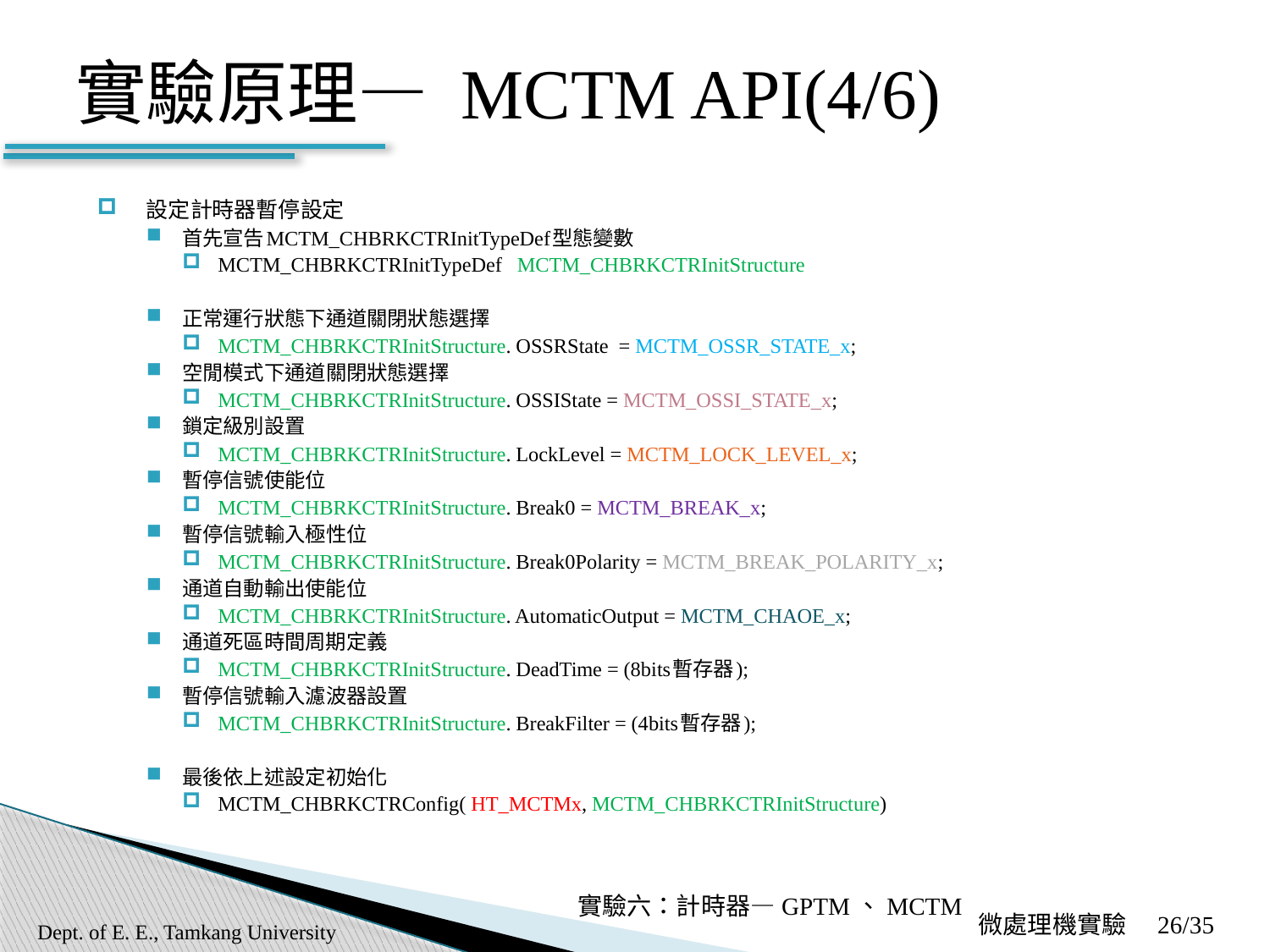

# 實驗原理— MCTM API(4/6)
設定計時器暫停設定
首先宣告MCTM_CHBRKCTRInitTypeDef型態變數
MCTM_CHBRKCTRInitTypeDef   MCTM_CHBRKCTRInitStructure

正常運行狀態下通道關閉狀態選擇
MCTM_CHBRKCTRInitStructure. OSSRState  = MCTM_OSSR_STATE_x;
空閒模式下通道關閉狀態選擇
MCTM_CHBRKCTRInitStructure. OSSIState = MCTM_OSSI_STATE_x;
鎖定級別設置
MCTM_CHBRKCTRInitStructure. LockLevel = MCTM_LOCK_LEVEL_x;
暫停信號使能位
MCTM_CHBRKCTRInitStructure. Break0 = MCTM_BREAK_x;
暫停信號輸入極性位
MCTM_CHBRKCTRInitStructure. Break0Polarity = MCTM_BREAK_POLARITY_x;
通道自動輸出使能位
MCTM_CHBRKCTRInitStructure. AutomaticOutput = MCTM_CHAOE_x;
通道死區時間周期定義
MCTM_CHBRKCTRInitStructure. DeadTime = (8bits暫存器);
暫停信號輸入濾波器設置
MCTM_CHBRKCTRInitStructure. BreakFilter = (4bits暫存器);

最後依上述設定初始化
MCTM_CHBRKCTRConfig( HT_MCTMx, MCTM_CHBRKCTRInitStructure)